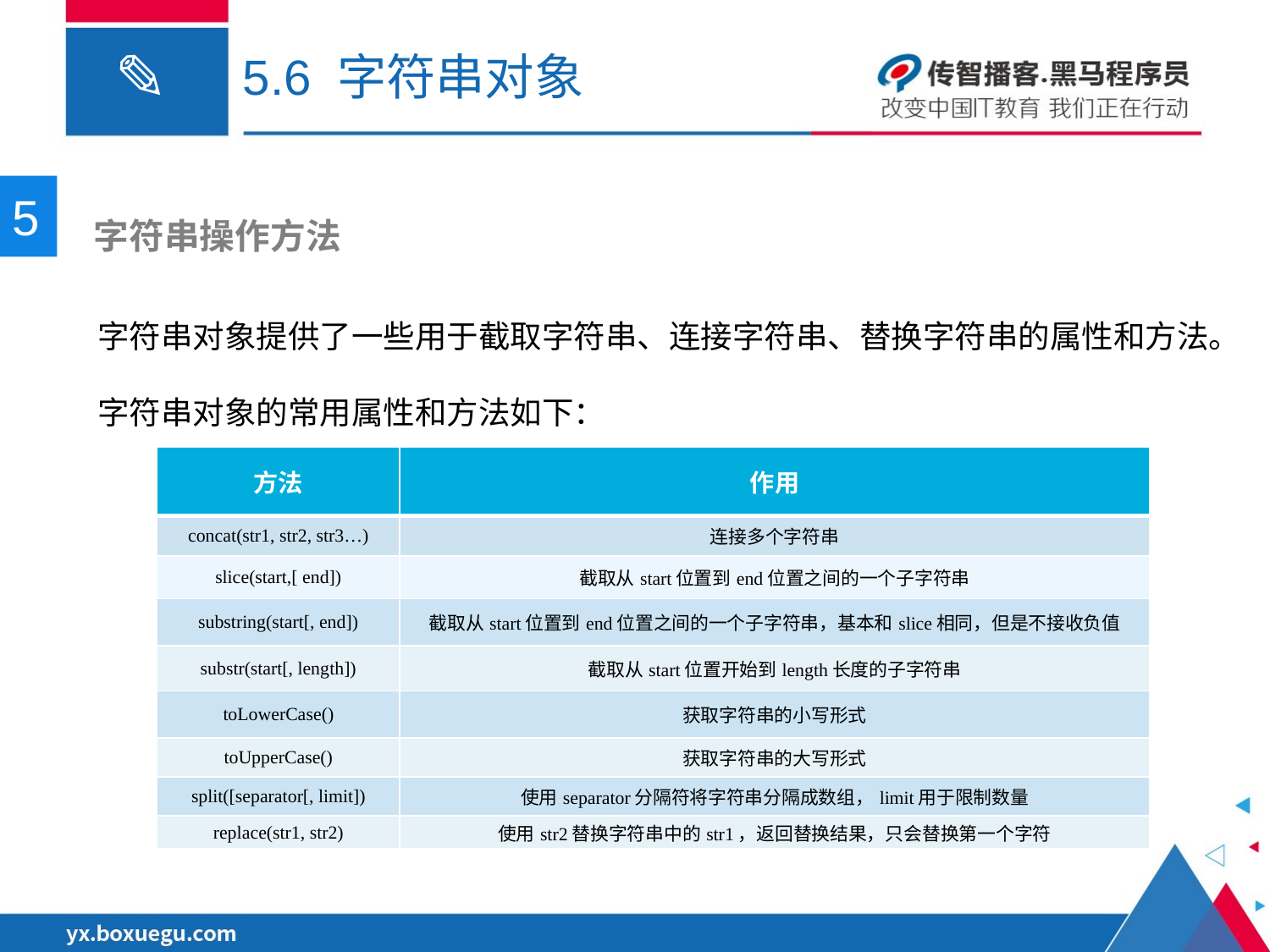

# 5.6 字符串对象

5
  字符串操作方法
字符串对象提供了一些用于截取字符串、连接字符串、替换字符串的属性和方法。字符串对象的常用属性和方法如下：
| 方法 | 作用 |
| --- | --- |
| concat(str1, str2, str3…) | 连接多个字符串 |
| slice(start,[ end]) | 截取从start位置到end位置之间的一个子字符串 |
| substring(start[, end]) | 截取从start位置到end位置之间的一个子字符串，基本和slice相同，但是不接收负值 |
| substr(start[, length]) | 截取从start位置开始到length长度的子字符串 |
| toLowerCase() | 获取字符串的小写形式 |
| toUpperCase() | 获取字符串的大写形式 |
| split([separator[, limit]) | 使用separator分隔符将字符串分隔成数组，limit用于限制数量 |
| replace(str1, str2) | 使用str2替换字符串中的str1，返回替换结果，只会替换第一个字符 |